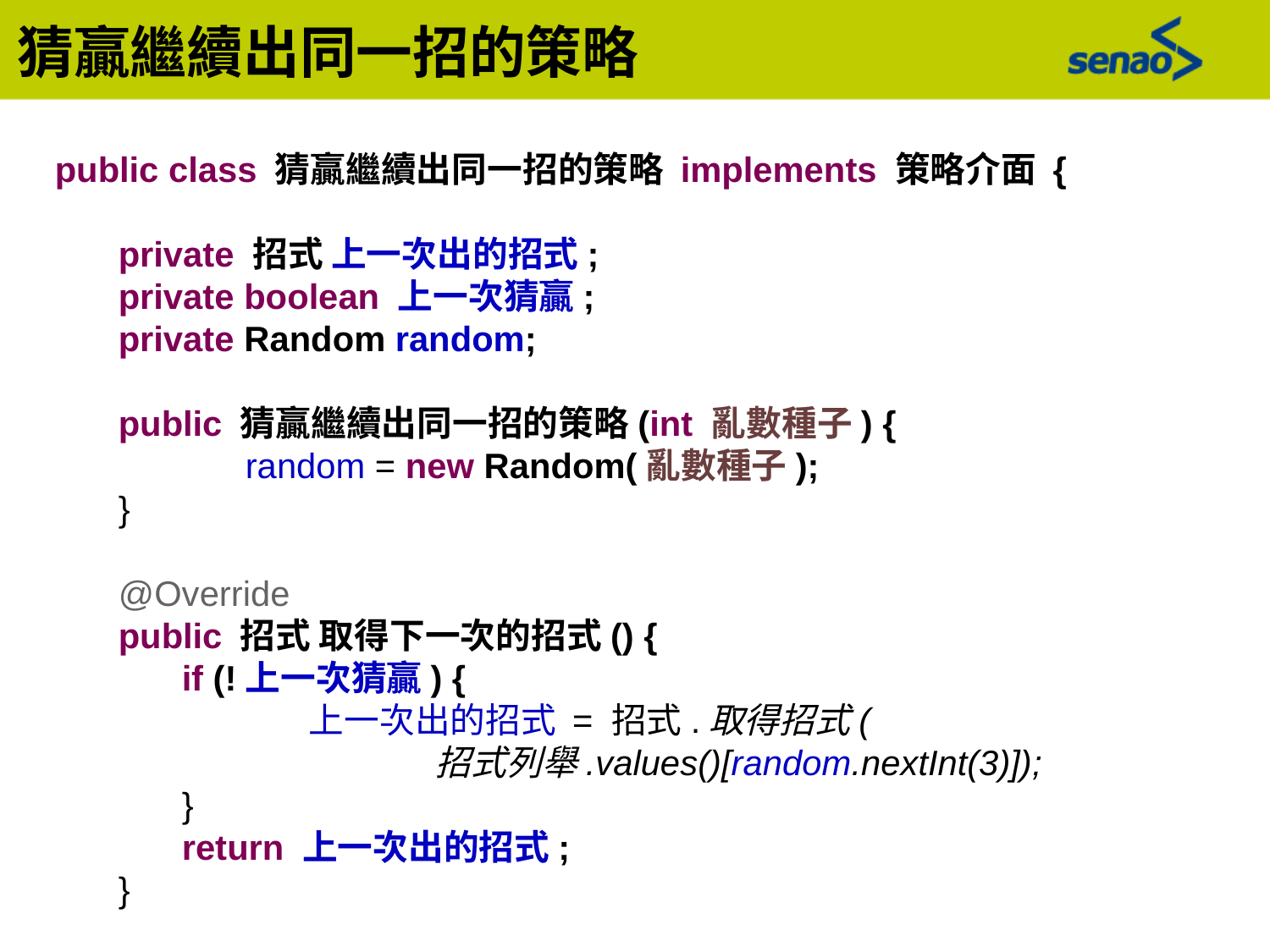

猜贏繼續出同一招的策略
public class 猜贏繼續出同一招的策略 implements 策略介面 {

private 招式 上一次出的招式;
private boolean 上一次猜贏;
private Random random;

public 猜贏繼續出同一招的策略(int 亂數種子) {
	random = new Random(亂數種子);
}

@Override
public 招式 取得下一次的招式() {
if (!上一次猜贏) {
	上一次出的招式 = 招式.取得招式(
		招式列舉.values()[random.nextInt(3)]);
}
return 上一次出的招式;
}